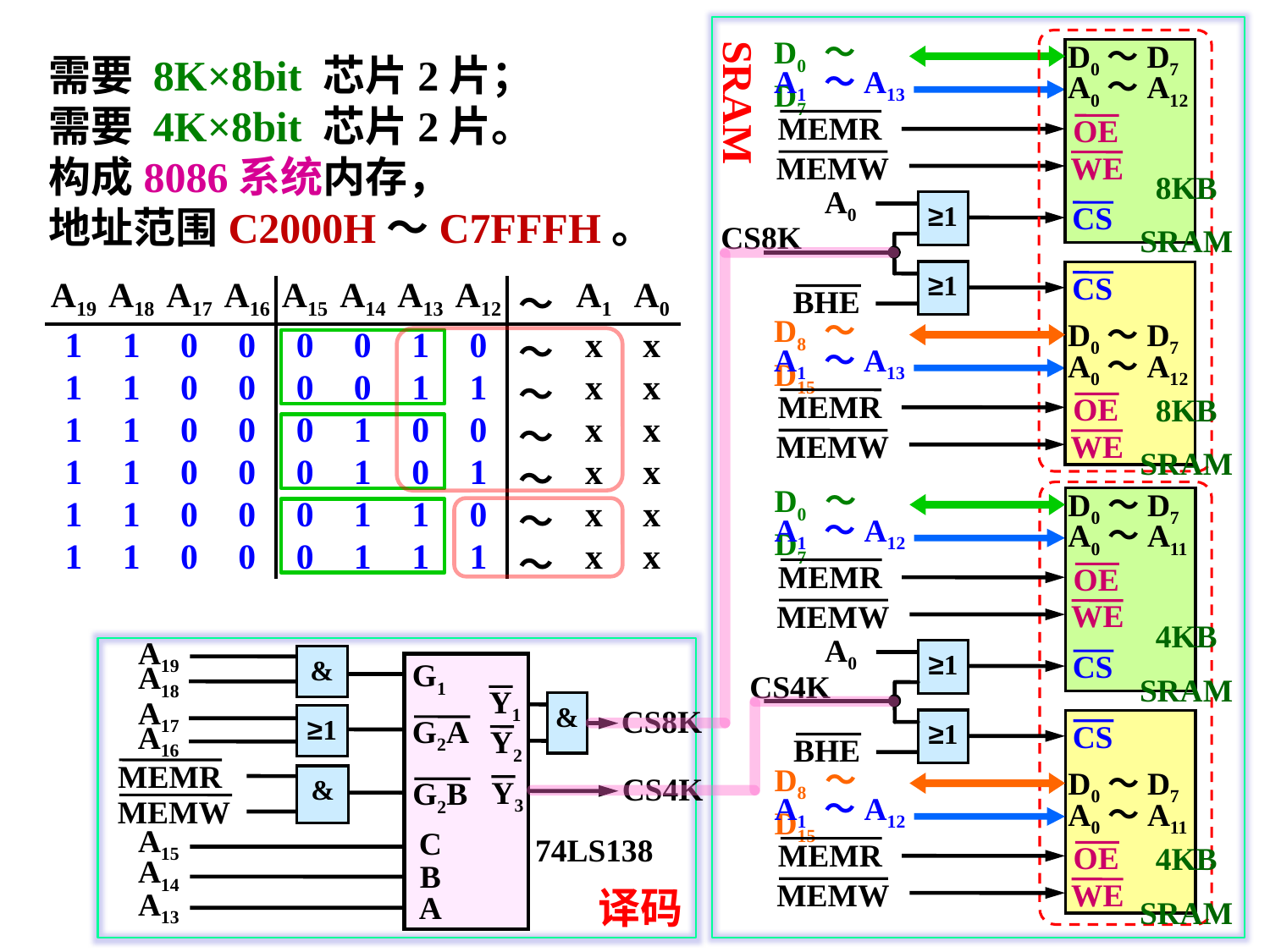

D0’～D7’

D0～D7

需要 8K×8bit 芯片2片；
需要 4K×8bit 芯片2片。
构成8086系统内存，
地址范围C2000H～C7FFFH。

A1’～A13’
A0～A12
SRAM

MEMR’

OE

WE

MEMW’

8KB
SRAM

A0’
≥1

≥1

CS

CS8K

CS

BHE’

| A19 | A18 | A17 | A16 | A15 | A14 | A13 | A12 | ～ | A1 | A0 |
| --- | --- | --- | --- | --- | --- | --- | --- | --- | --- | --- |
| 1 | 1 | 0 | 0 | 0 | 0 | 1 | 0 | ～ | x | x |
| 1 | 1 | 0 | 0 | 0 | 0 | 1 | 1 | ～ | x | x |
| 1 | 1 | 0 | 0 | 0 | 1 | 0 | 0 | ～ | x | x |
| 1 | 1 | 0 | 0 | 0 | 1 | 0 | 1 | ～ | x | x |
| 1 | 1 | 0 | 0 | 0 | 1 | 1 | 0 | ～ | x | x |
| 1 | 1 | 0 | 0 | 0 | 1 | 1 | 1 | ～ | x | x |

D8’～D15’
D0～D7

A1’～A13’
A0～A12

MEMR’

OE

8KB
SRAM

WE

MEMW’

D0’～D7’
D0～D7

A0～A11

OE

WE

4KB
SRAM

CS

A1’～A12’
MEMR’

MEMW’

A0’
A19

≥1

≥1

&
G1
A18

CS4K

Y1

A17

&
CS8K

≥1
G2A

CS

D0～D7

A0～A11

OE
4KB
SRAM

WE

A16
Y2

BHE’

MEMR’

D8’～D15’
CS4K
&
Y3
G2B

A1’～A12’
MEMW’

A15
C
MEMR’

74LS138
A14

B
MEMW’

A13’
译码
A